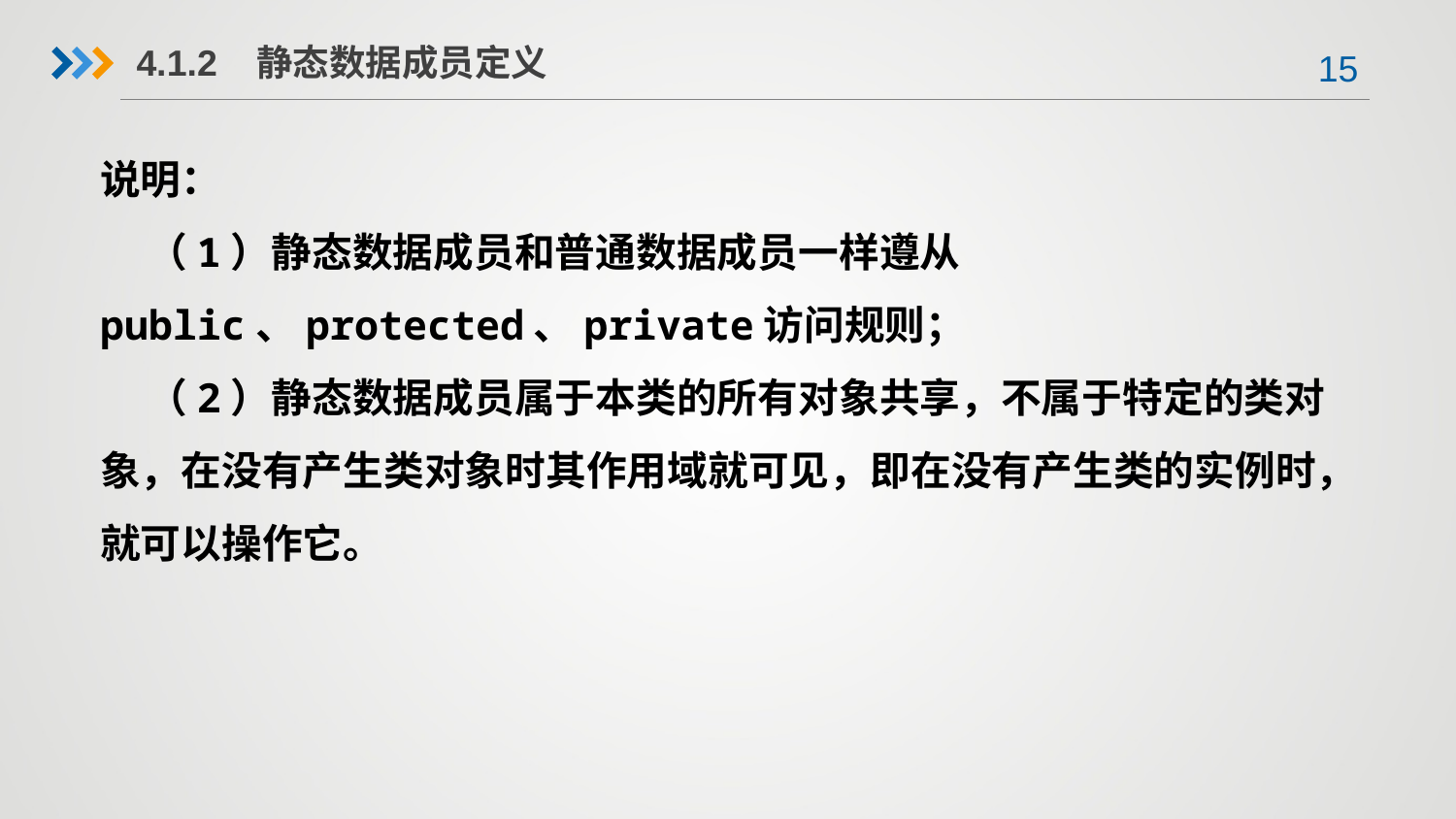

4.1.2   静态数据成员定义
说明：
    （1）静态数据成员和普通数据成员一样遵从public、protected、private访问规则；
    （2）静态数据成员属于本类的所有对象共享，不属于特定的类对象，在没有产生类对象时其作用域就可见，即在没有产生类的实例时，就可以操作它。